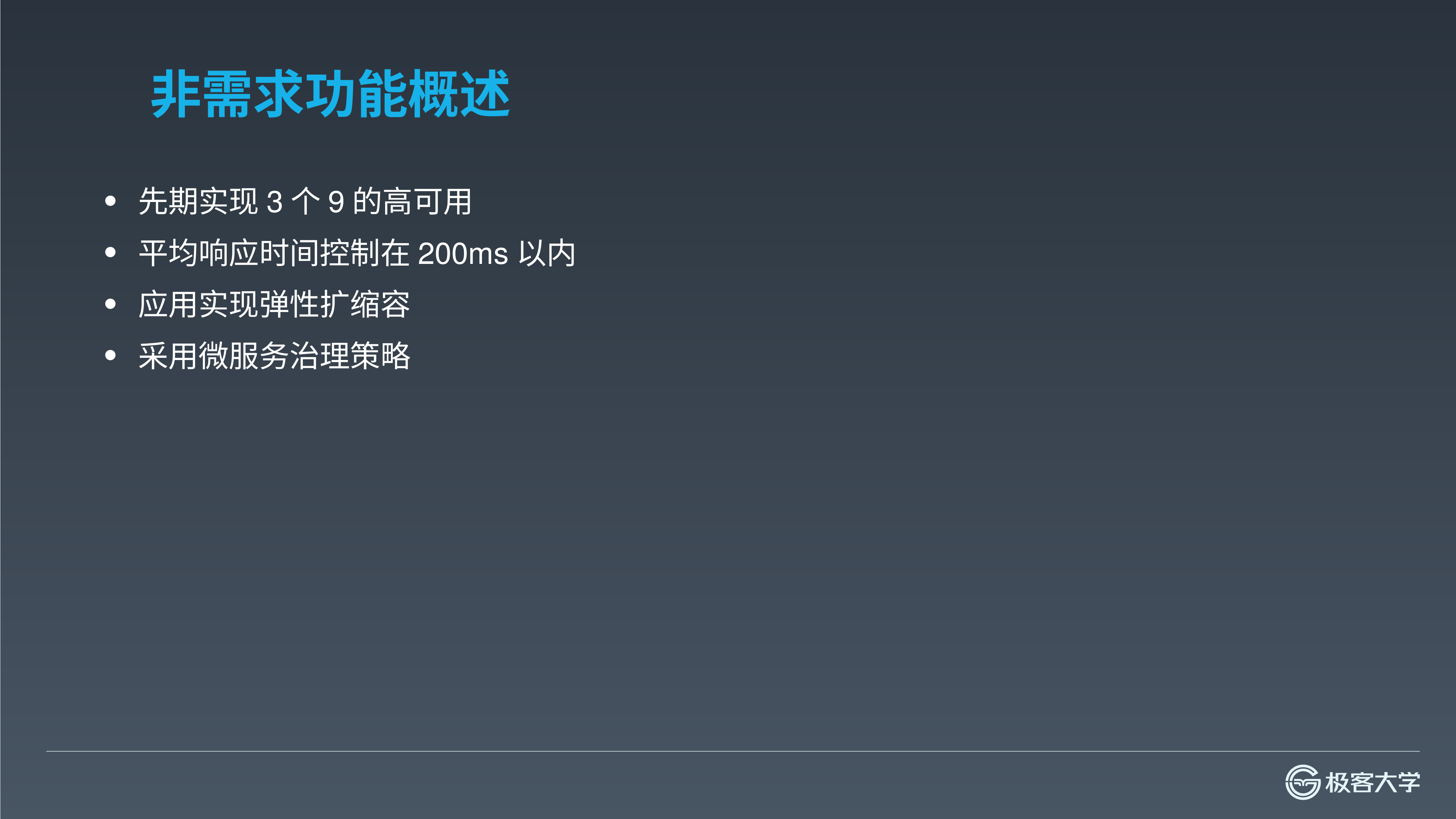

# 非需求功能概述
先期实现3个9的高可用
平均响应时间控制在200ms以内
应用实现弹性扩缩容
采用微服务治理策略